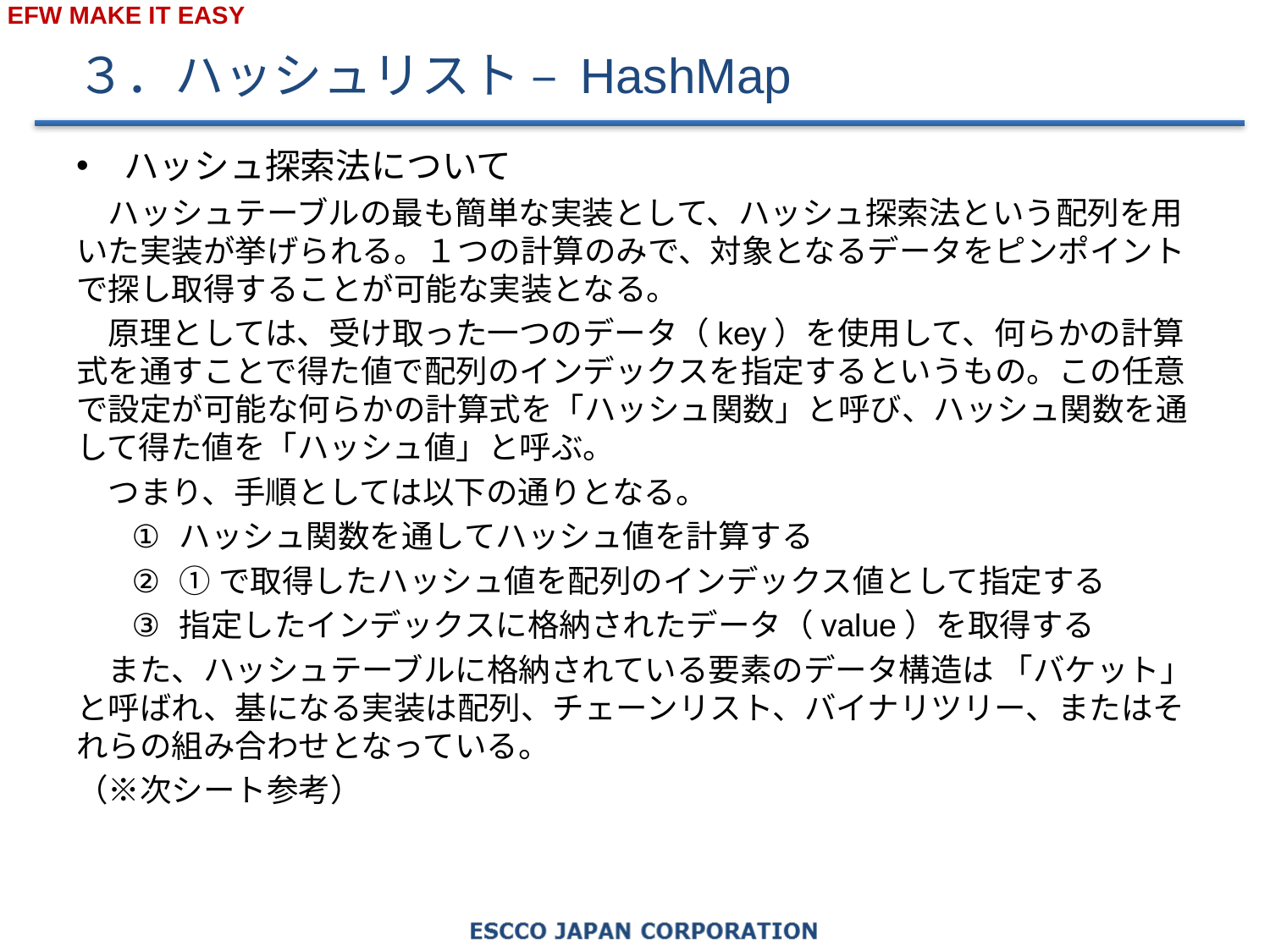

# ３．ハッシュリスト – HashMap
ハッシュ探索法について
　ハッシュテーブルの最も簡単な実装として、ハッシュ探索法という配列を用いた実装が挙げられる。１つの計算のみで、対象となるデータをピンポイントで探し取得することが可能な実装となる。
　原理としては、受け取った一つのデータ（key）を使用して、何らかの計算式を通すことで得た値で配列のインデックスを指定するというもの。この任意で設定が可能な何らかの計算式を「ハッシュ関数」と呼び、ハッシュ関数を通して得た値を「ハッシュ値」と呼ぶ。
　つまり、手順としては以下の通りとなる。
ハッシュ関数を通してハッシュ値を計算する
①で取得したハッシュ値を配列のインデックス値として指定する
指定したインデックスに格納されたデータ（value）を取得する
　また、ハッシュテーブルに格納されている要素のデータ構造は 「バケット」と呼ばれ、基になる実装は配列、チェーンリスト、バイナリツリー、またはそれらの組み合わせとなっている。
（※次シート参考）